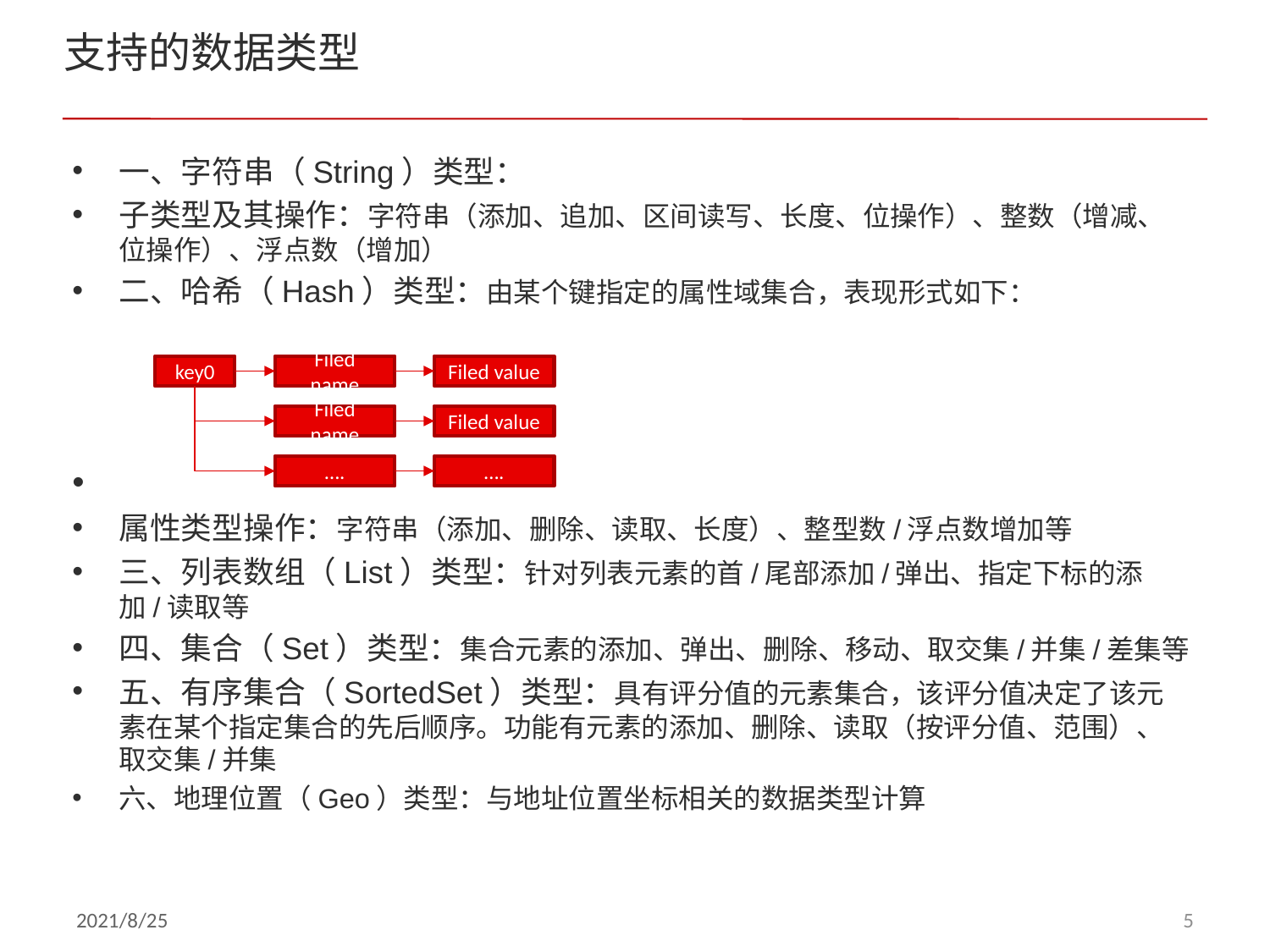

# 支持的数据类型
一、字符串（String）类型：
子类型及其操作：字符串（添加、追加、区间读写、长度、位操作）、整数（增减、位操作）、浮点数（增加）
二、哈希（Hash）类型：由某个键指定的属性域集合，表现形式如下：

属性类型操作：字符串（添加、删除、读取、长度）、整型数/浮点数增加等
三、列表数组（List）类型：针对列表元素的首/尾部添加/弹出、指定下标的添加/读取等
四、集合（Set）类型：集合元素的添加、弹出、删除、移动、取交集/并集/差集等
五、有序集合（SortedSet）类型：具有评分值的元素集合，该评分值决定了该元素在某个指定集合的先后顺序。功能有元素的添加、删除、读取（按评分值、范围）、取交集/并集
六、地理位置（Geo）类型：与地址位置坐标相关的数据类型计算
key0
Filed name
Filed value
Filed name
Filed value
….
….